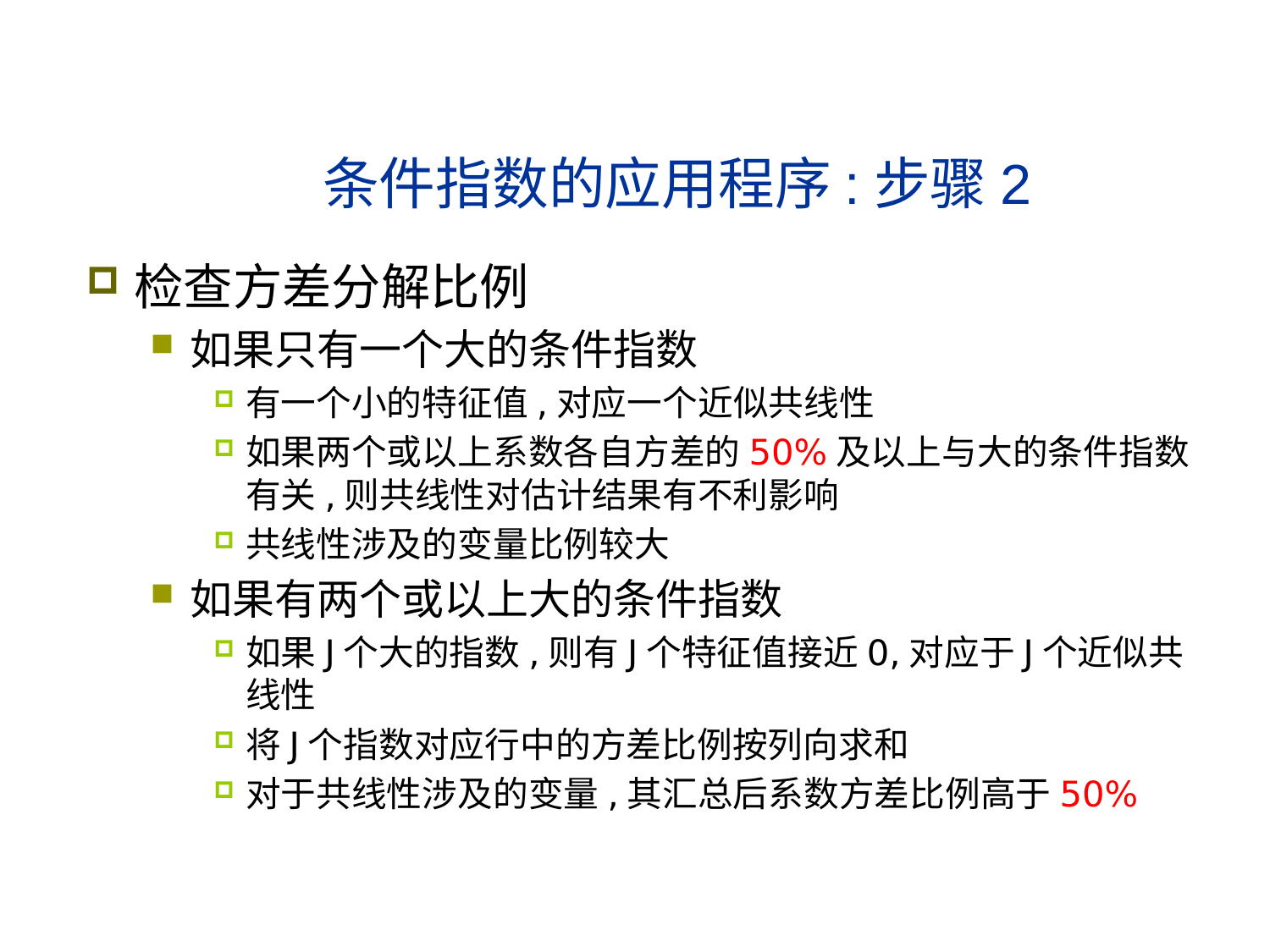

# 条件指数的应用程序:步骤2
检查方差分解比例
如果只有一个大的条件指数
有一个小的特征值,对应一个近似共线性
如果两个或以上系数各自方差的50%及以上与大的条件指数有关,则共线性对估计结果有不利影响
共线性涉及的变量比例较大
如果有两个或以上大的条件指数
如果J个大的指数,则有J个特征值接近0,对应于J个近似共线性
将J个指数对应行中的方差比例按列向求和
对于共线性涉及的变量,其汇总后系数方差比例高于50%